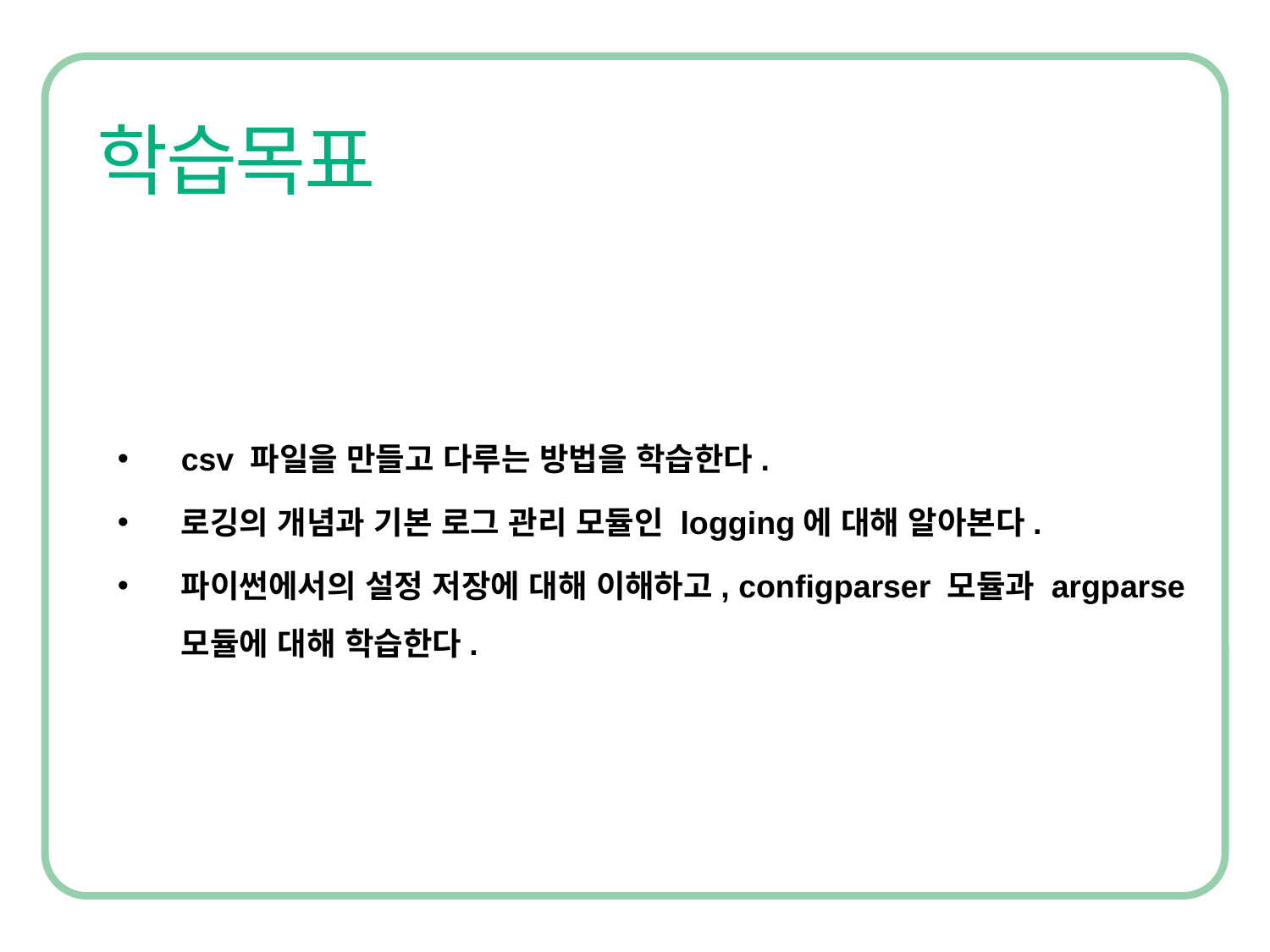

csv 파일을 만들고 다루는 방법을 학습한다.
로깅의 개념과 기본 로그 관리 모듈인 logging에 대해 알아본다.
파이썬에서의 설정 저장에 대해 이해하고, configparser 모듈과 argparse 모듈에 대해 학습한다.